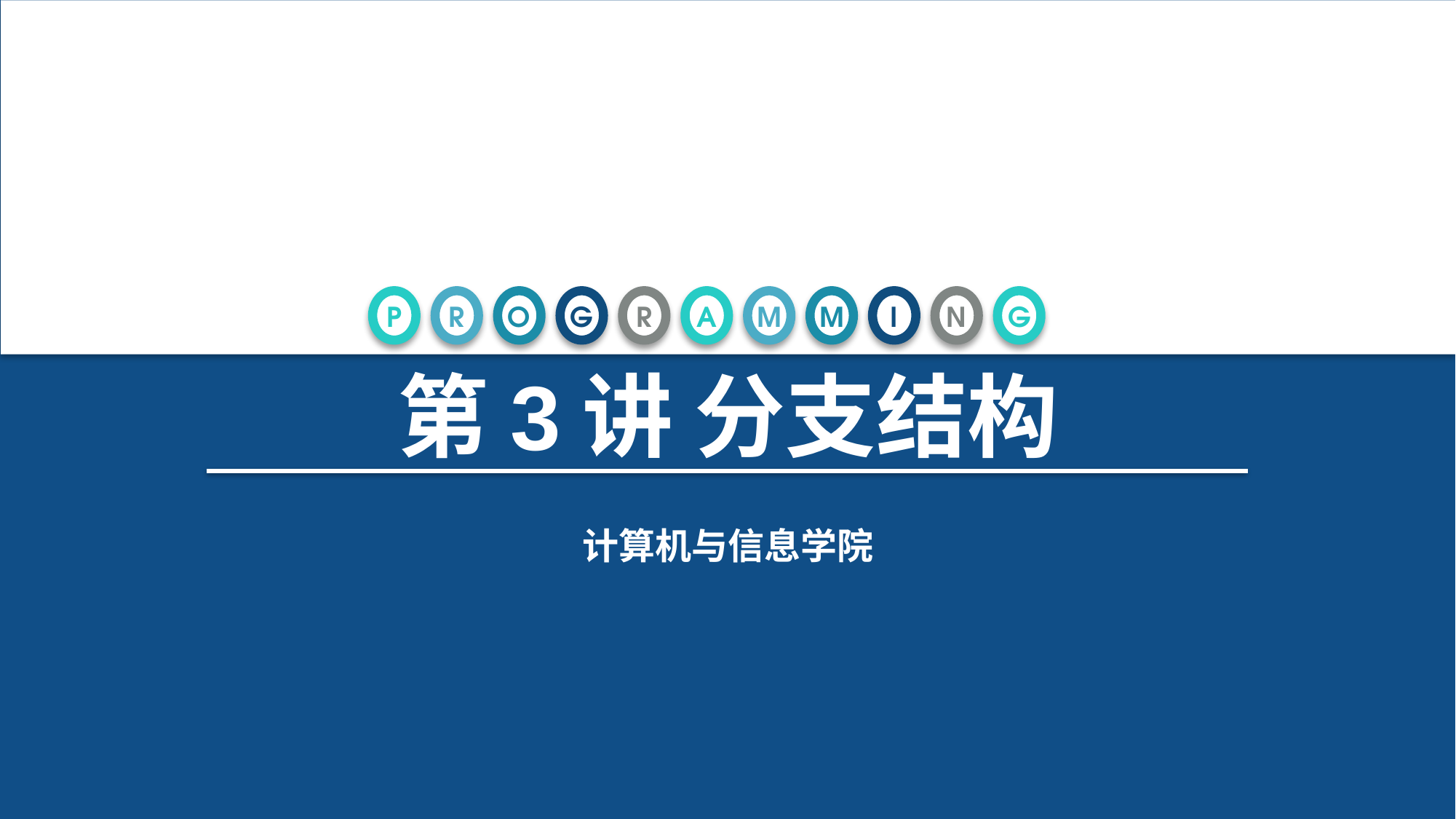

P

R

O

G

R

A

M

M

I

N

G
第3讲 分支结构
计算机与信息学院